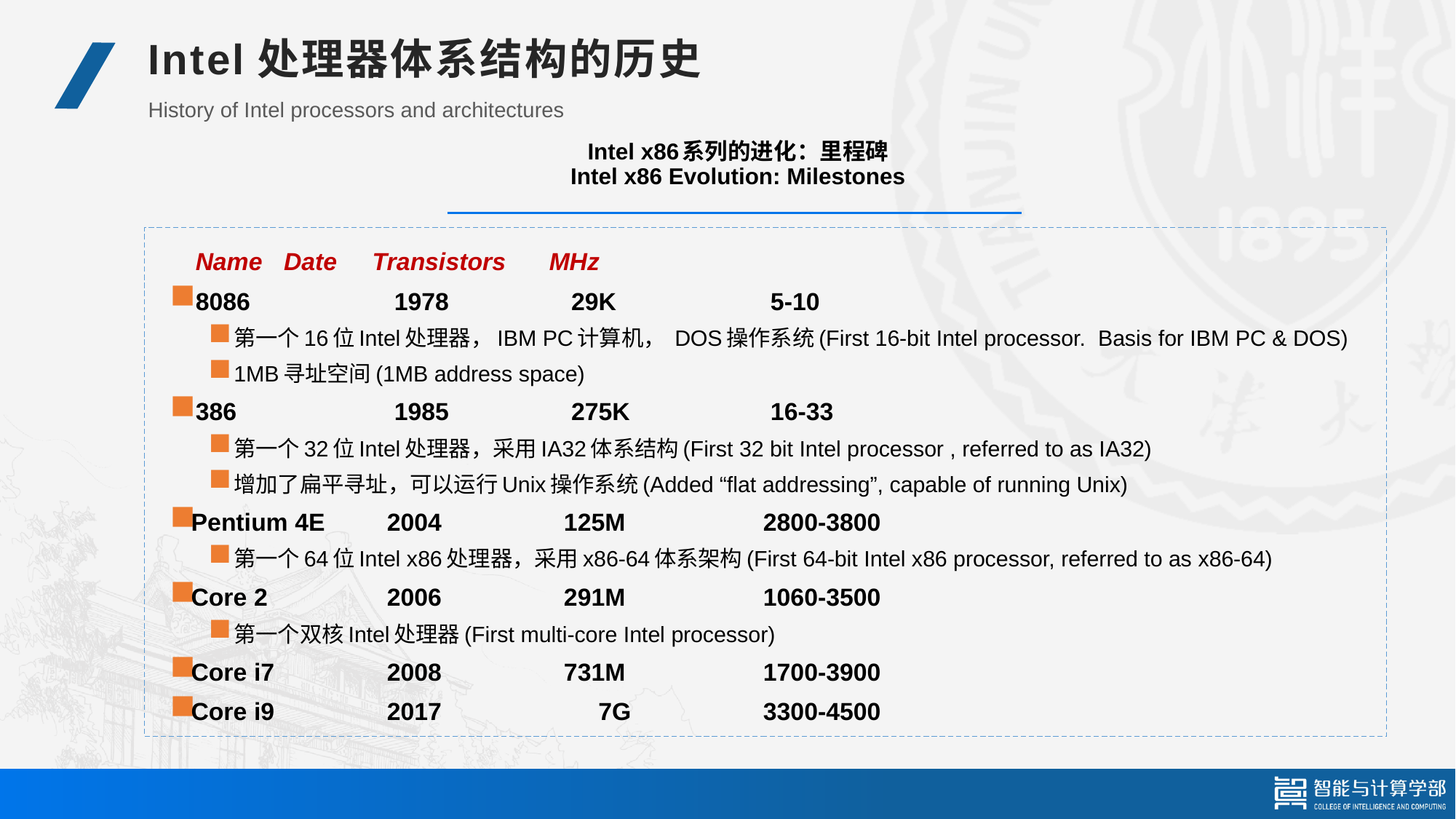

Intel处理器体系结构的历史
History of Intel processors and architectures
# Intel x86系列的进化：里程碑 Intel x86 Evolution: Milestones
	Name	Date	Transistors	MHz
8086	1978	29K	5-10
第一个16位Intel处理器，IBM PC计算机， DOS操作系统(First 16-bit Intel processor.  Basis for IBM PC & DOS)
1MB寻址空间(1MB address space)
386	1985	275K	16-33
第一个32位Intel处理器，采用IA32体系结构(First 32 bit Intel processor , referred to as IA32)
增加了扁平寻址，可以运行Unix操作系统(Added “flat addressing”, capable of running Unix)
Pentium 4E	2004	125M	2800-3800
第一个64位Intel x86处理器，采用x86-64体系架构(First 64-bit Intel x86 processor, referred to as x86-64)
Core 2	2006	291M	1060-3500
第一个双核Intel处理器(First multi-core Intel processor)
Core i7	2008	731M	1700-3900
Core i9	2017	     7G	3300-4500